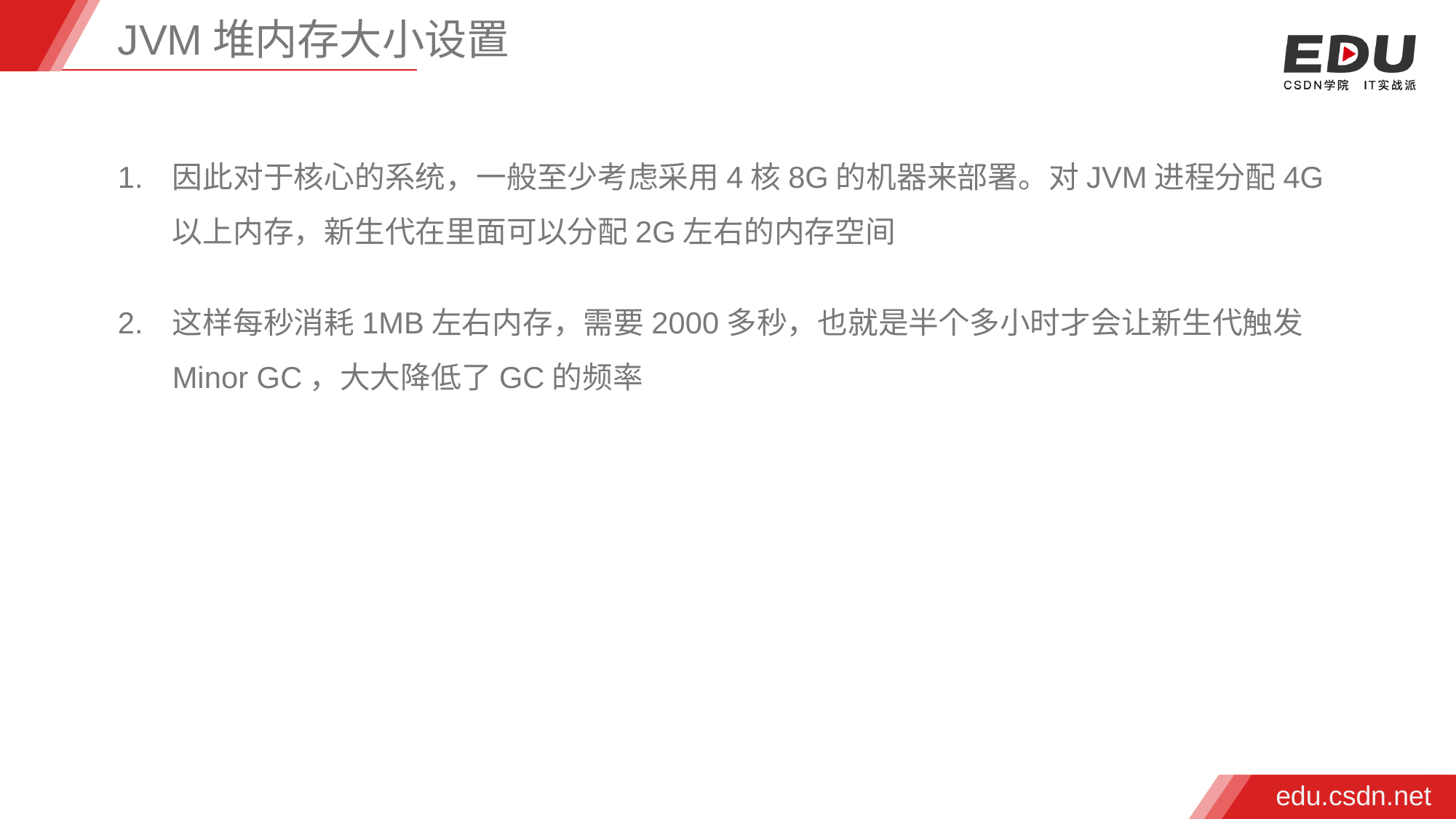

JVM堆内存大小设置
因此对于核心的系统，一般至少考虑采用4核8G的机器来部署。对JVM进程分配4G以上内存，新生代在里面可以分配2G左右的内存空间
这样每秒消耗1MB左右内存，需要2000多秒，也就是半个多小时才会让新生代触发Minor GC，大大降低了GC的频率
edu.csdn.net